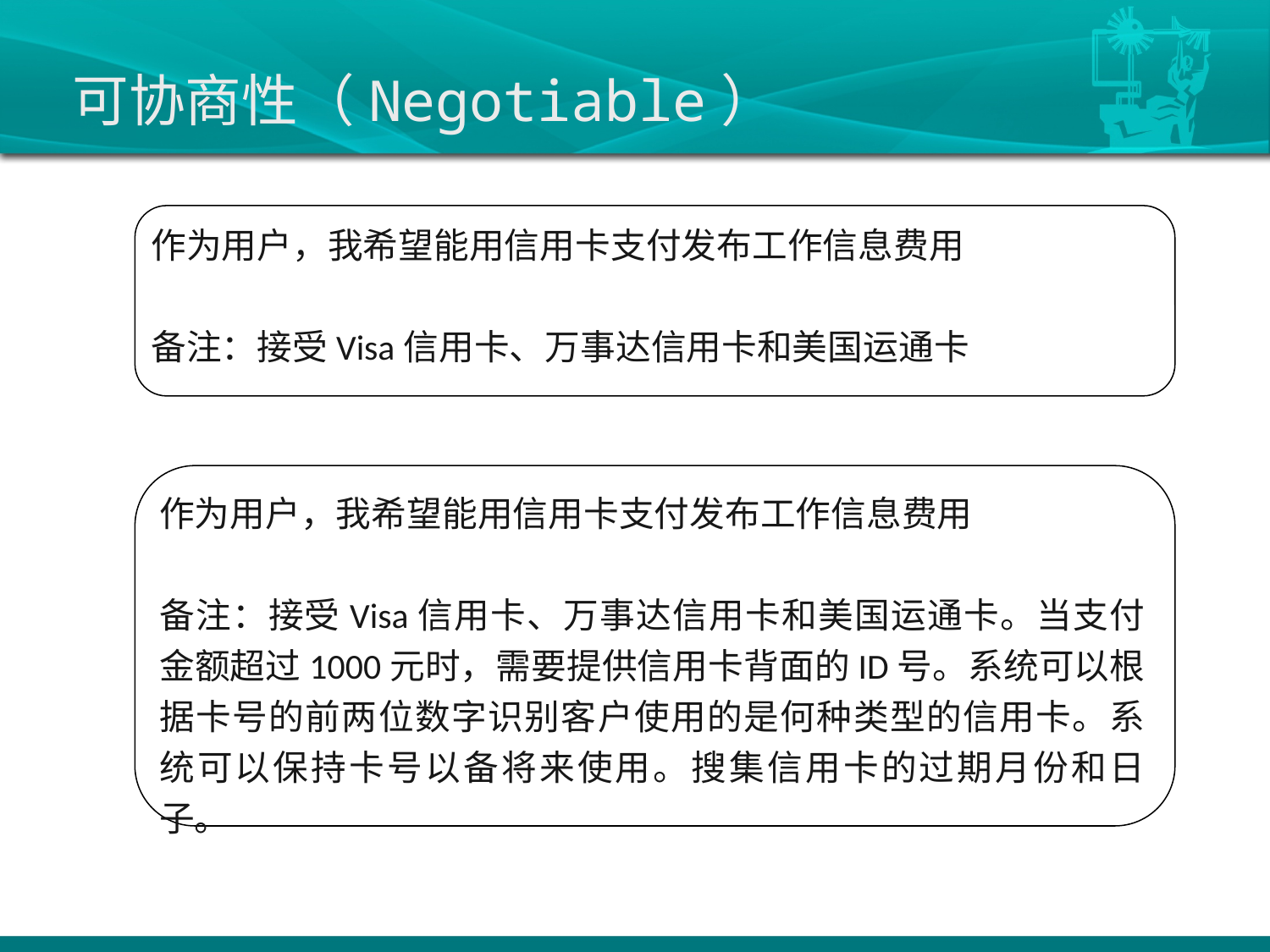

# 可协商性（Negotiable）
作为用户，我希望能用信用卡支付发布工作信息费用

备注：接受Visa信用卡、万事达信用卡和美国运通卡
作为用户，我希望能用信用卡支付发布工作信息费用

备注：接受Visa信用卡、万事达信用卡和美国运通卡。当支付金额超过1000元时，需要提供信用卡背面的ID号。系统可以根据卡号的前两位数字识别客户使用的是何种类型的信用卡。系统可以保持卡号以备将来使用。搜集信用卡的过期月份和日子。